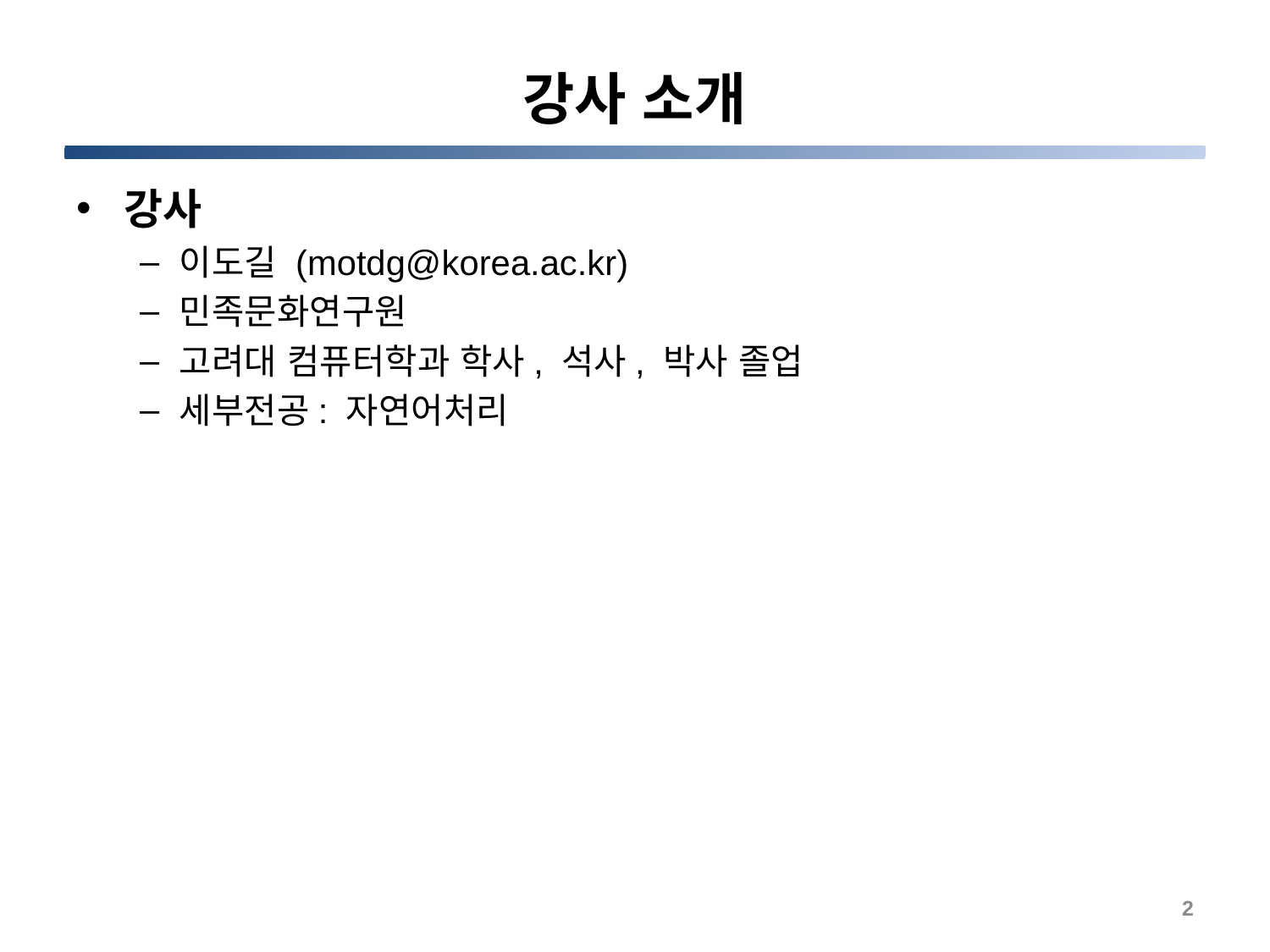

# 강사 소개
강사
이도길 (motdg@korea.ac.kr)
민족문화연구원
고려대 컴퓨터학과 학사, 석사, 박사 졸업
세부전공: 자연어처리
2